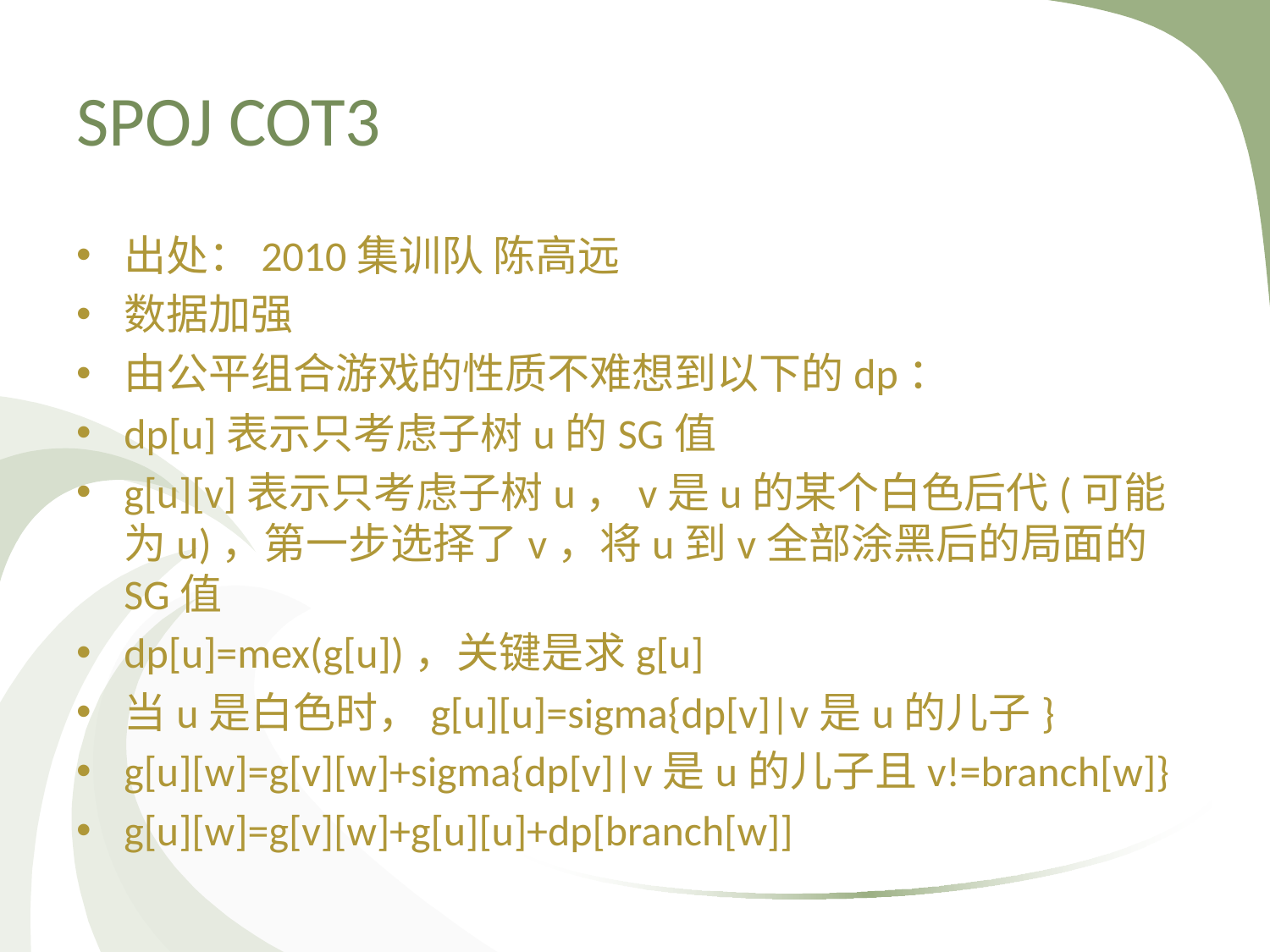

# SPOJ COT3
出处：2010集训队 陈高远
数据加强
由公平组合游戏的性质不难想到以下的dp：
dp[u]表示只考虑子树u的SG值
g[u][v]表示只考虑子树u，v是u的某个白色后代(可能为u)，第一步选择了v，将u到v全部涂黑后的局面的SG值
dp[u]=mex(g[u])，关键是求g[u]
当u是白色时，g[u][u]=sigma{dp[v]|v是u的儿子}
g[u][w]=g[v][w]+sigma{dp[v]|v是u的儿子且v!=branch[w]}
g[u][w]=g[v][w]+g[u][u]+dp[branch[w]]